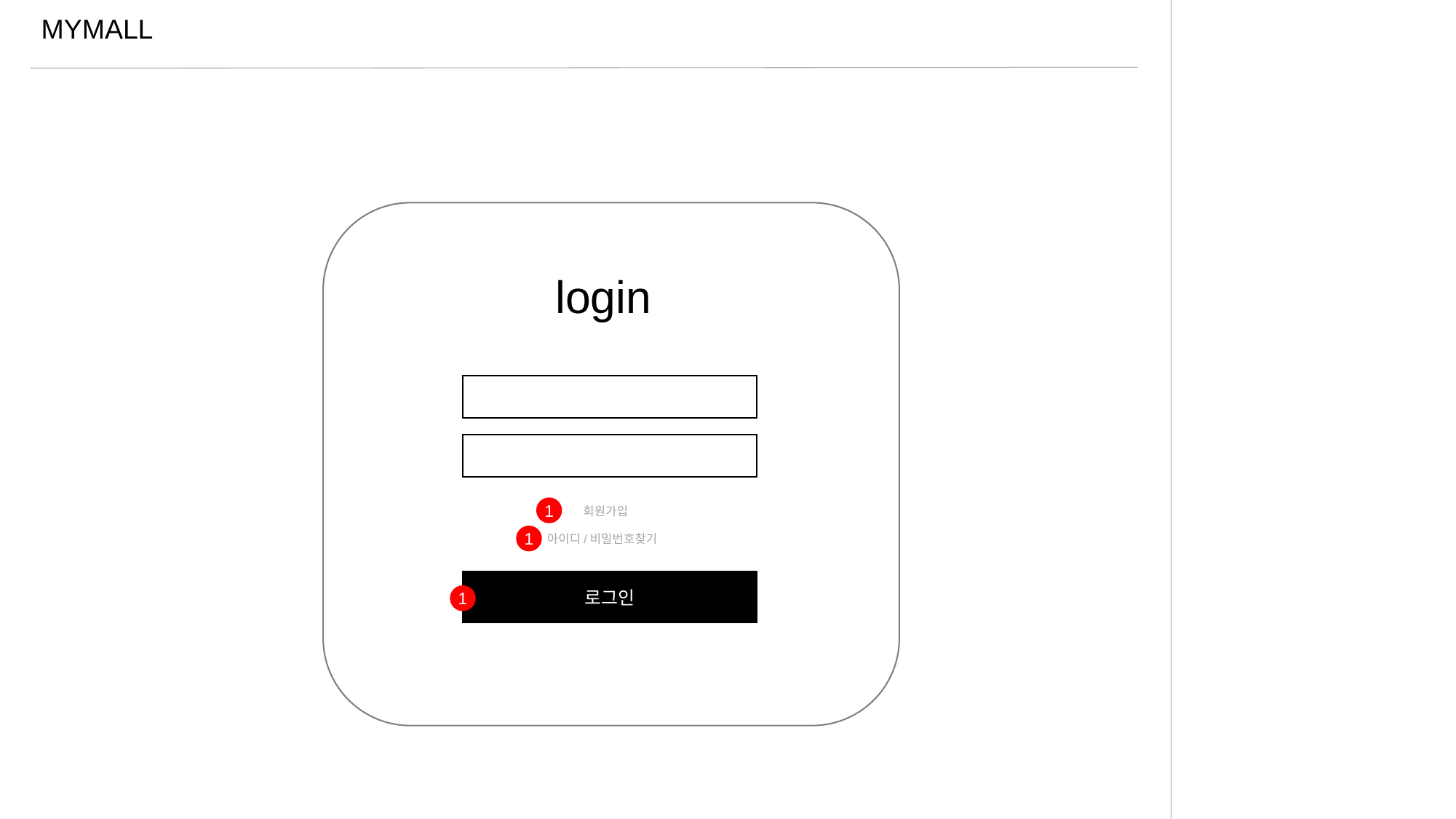

MYMALL

login

1
회원가입
1
아이디/비밀번호찾기
로그인
1